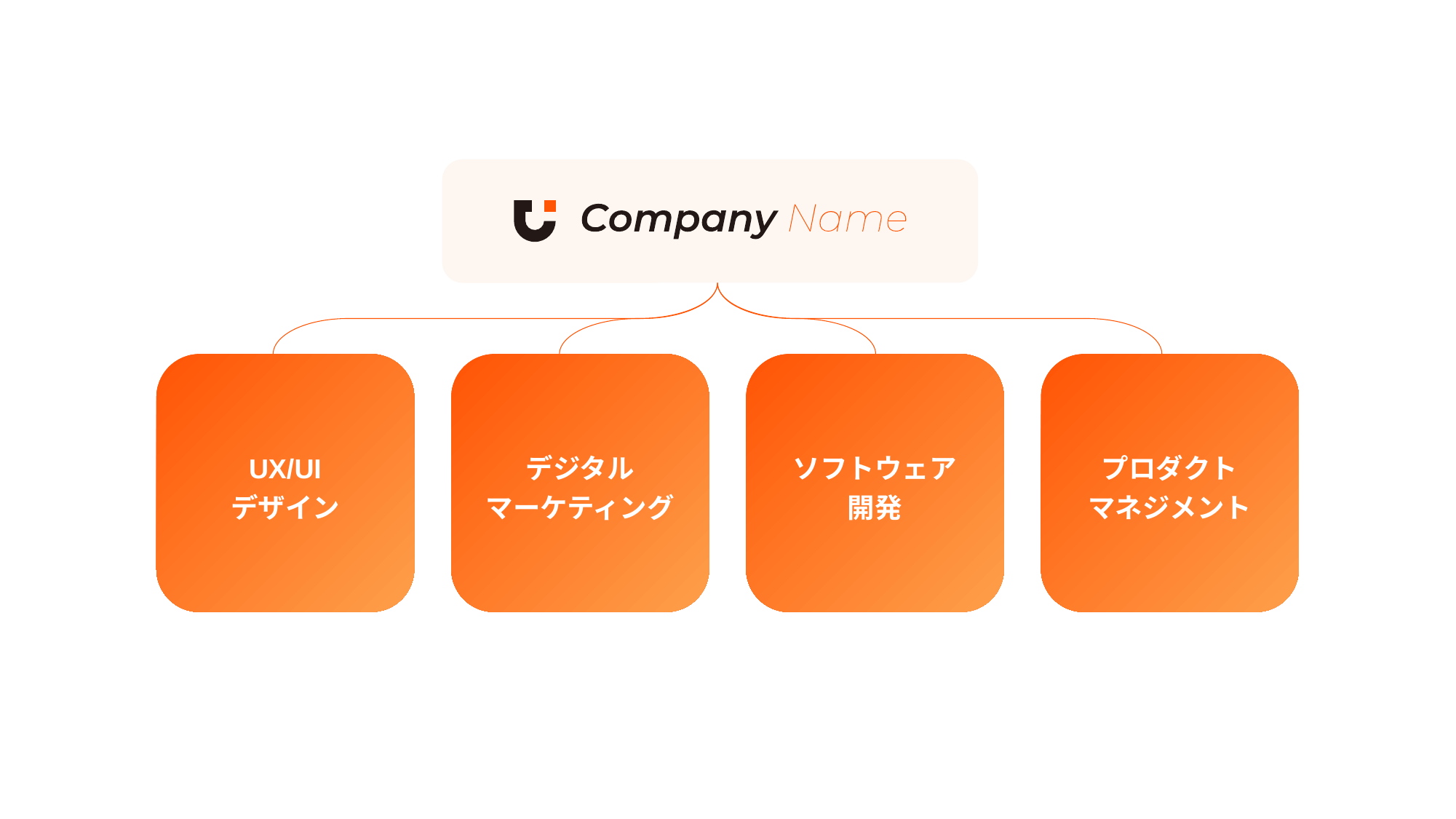

UX/UI
デザイン
デジタル
マーケティング
ソフトウェア
開発
プロダクト
マネジメント